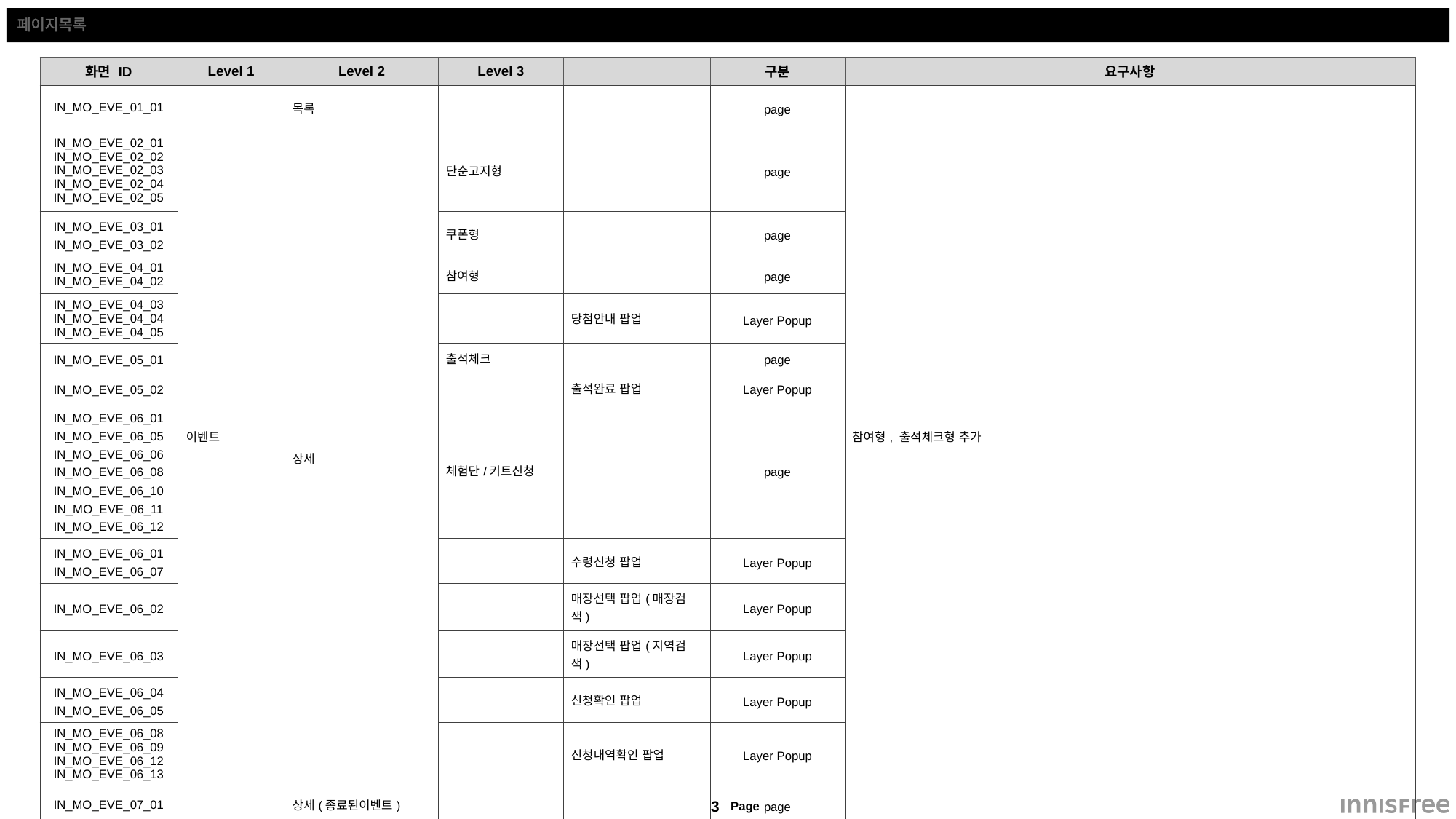

#
페이지목록
| 화면 ID | Level 1 | Level 2 | Level 3 |  | 구분 | 요구사항 |
| --- | --- | --- | --- | --- | --- | --- |
| IN\_MO\_EVE\_01\_01 | 이벤트 | 목록 |  |  | page | 참여형, 출석체크형 추가 |
| IN\_MO\_EVE\_02\_01 IN\_MO\_EVE\_02\_02 IN\_MO\_EVE\_02\_03 IN\_MO\_EVE\_02\_04 IN\_MO\_EVE\_02\_05 |  | 상세 | 단순고지형 |  | page |  |
| IN\_MO\_EVE\_03\_01 IN\_MO\_EVE\_03\_02 |  |  | 쿠폰형 |  | page |  |
| IN\_MO\_EVE\_04\_01 IN\_MO\_EVE\_04\_02 |  |  | 참여형 |  | page |  |
| IN\_MO\_EVE\_04\_03 IN\_MO\_EVE\_04\_04 IN\_MO\_EVE\_04\_05 |  |  |  | 당첨안내 팝업 | Layer Popup |  |
| IN\_MO\_EVE\_05\_01 |  |  | 출석체크 |  | page |  |
| IN\_MO\_EVE\_05\_02 |  |  |  | 출석완료 팝업 | Layer Popup |  |
| IN\_MO\_EVE\_06\_01 IN\_MO\_EVE\_06\_05 IN\_MO\_EVE\_06\_06 IN\_MO\_EVE\_06\_08 IN\_MO\_EVE\_06\_10 IN\_MO\_EVE\_06\_11 IN\_MO\_EVE\_06\_12 |  |  | 체험단/키트신청 |  | page |  |
| IN\_MO\_EVE\_06\_01 IN\_MO\_EVE\_06\_07 |  |  |  | 수령신청 팝업 | Layer Popup |  |
| IN\_MO\_EVE\_06\_02 |  |  |  | 매장선택 팝업(매장검색) | Layer Popup |  |
| IN\_MO\_EVE\_06\_03 |  |  |  | 매장선택 팝업(지역검색) | Layer Popup |  |
| IN\_MO\_EVE\_06\_04 IN\_MO\_EVE\_06\_05 |  |  |  | 신청확인 팝업 | Layer Popup |  |
| IN\_MO\_EVE\_06\_08 IN\_MO\_EVE\_06\_09 IN\_MO\_EVE\_06\_12 IN\_MO\_EVE\_06\_13 |  |  |  | 신청내역확인 팝업 | Layer Popup |  |
| IN\_MO\_EVE\_07\_01 |  | 상세(종료된이벤트) |  |  | page |  |